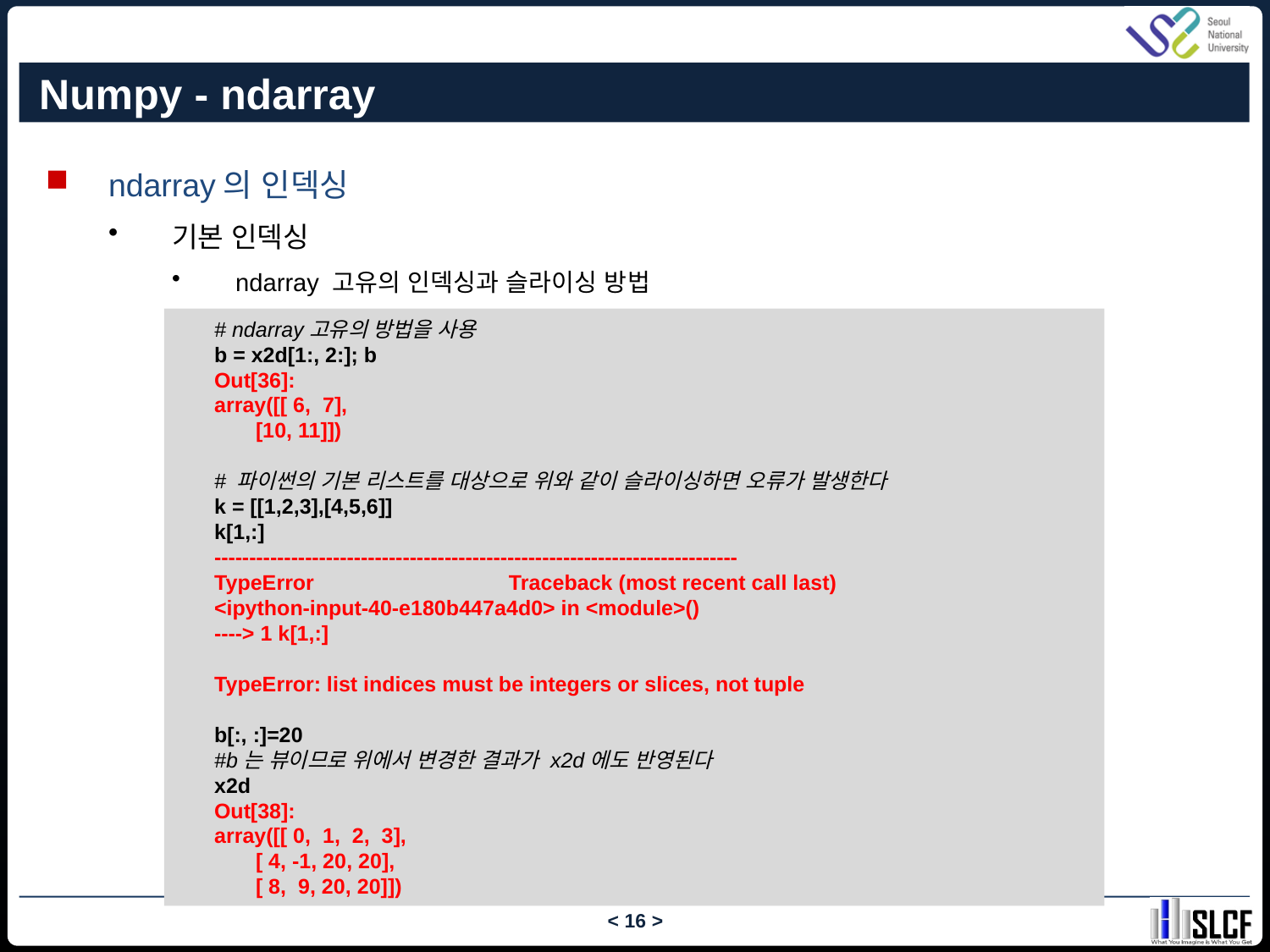

# Numpy - ndarray
ndarray의 인덱싱
기본 인덱싱
ndarray 고유의 인덱싱과 슬라이싱 방법
# ndarray고유의 방법을 사용
b = x2d[1:, 2:]; b
Out[36]:
array([[ 6,  7],
       [10, 11]])

# 파이썬의 기본 리스트를 대상으로 위와 같이 슬라이싱하면 오류가 발생한다
k = [[1,2,3],[4,5,6]]
k[1,:]
---------------------------------------------------------------------------
TypeError                                 Traceback (most recent call last)
<ipython-input-40-e180b447a4d0> in <module>()
----> 1 k[1,:]

TypeError: list indices must be integers or slices, not tuple

b[:, :]=20
#b는 뷰이므로 위에서 변경한 결과가 x2d에도 반영된다
x2d
Out[38]:
array([[ 0,  1,  2,  3],
       [ 4, -1, 20, 20],
       [ 8,  9, 20, 20]])